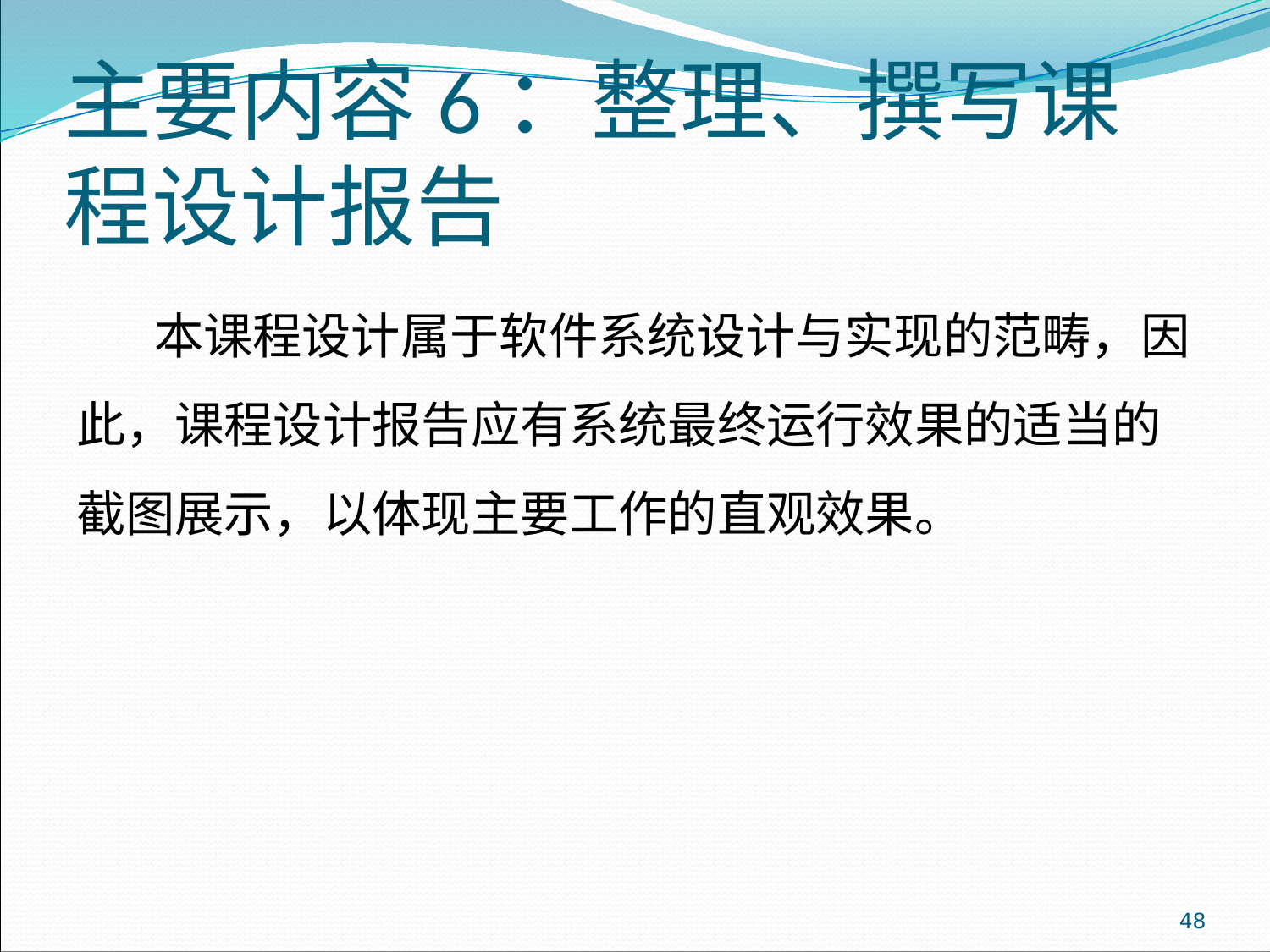

# 主要内容6：整理、撰写课程设计报告
      本课程设计属于软件系统设计与实现的范畴，因此，课程设计报告应有系统最终运行效果的适当的截图展示，以体现主要工作的直观效果。
48